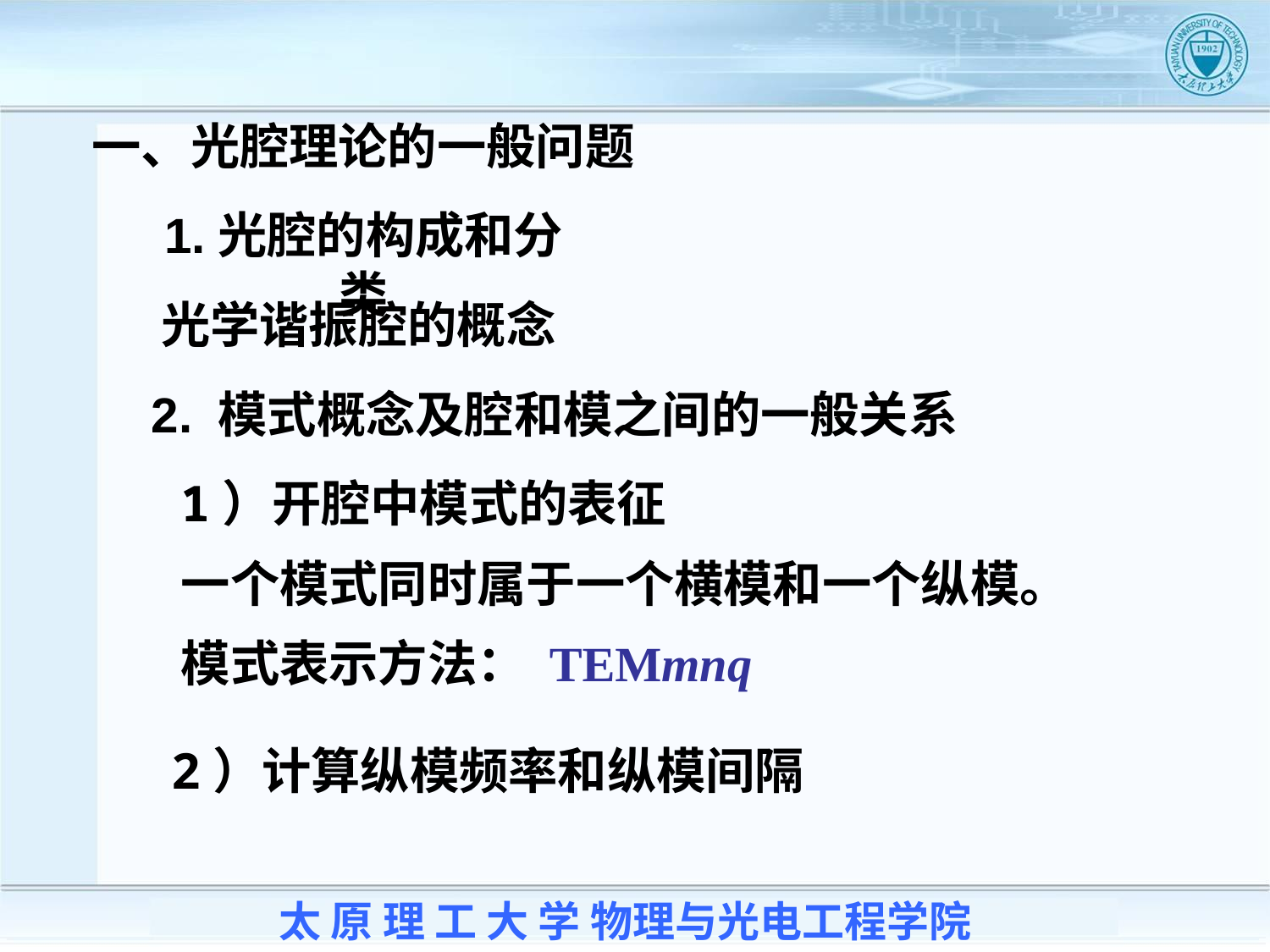

一、光腔理论的一般问题
1.光腔的构成和分类
光学谐振腔的概念
2. 模式概念及腔和模之间的一般关系
1）开腔中模式的表征
一个模式同时属于一个横模和一个纵模。
模式表示方法： TEMmnq
2）计算纵模频率和纵模间隔